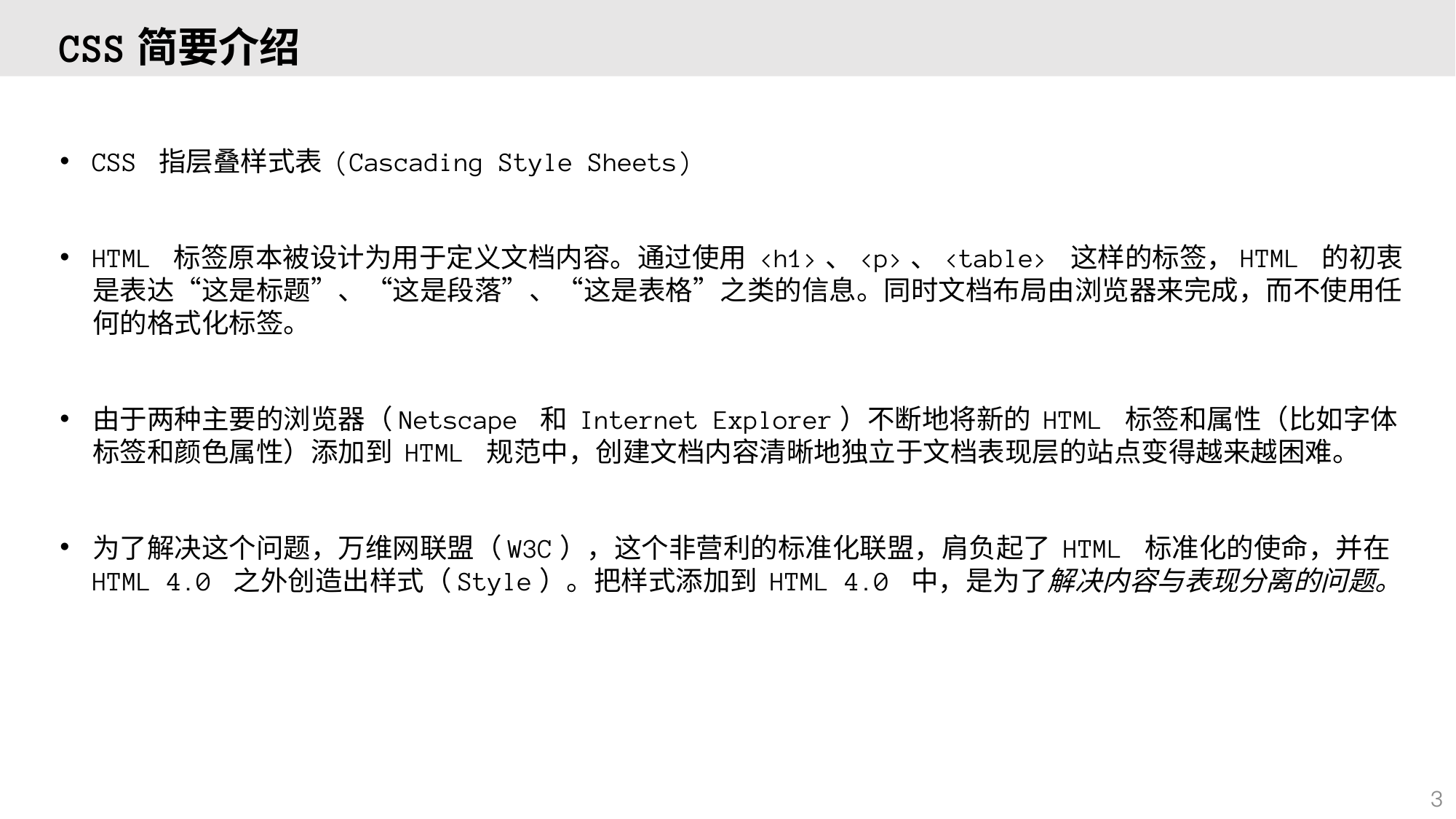

# CSS简要介绍

CSS 指层叠样式表 (Cascading Style Sheets)

HTML 标签原本被设计为用于定义文档内容。通过使用 <h1>、<p>、<table> 这样的标签，HTML 的初衷是表达“这是标题”、“这是段落”、“这是表格”之类的信息。同时文档布局由浏览器来完成，而不使用任何的格式化标签。

由于两种主要的浏览器（Netscape 和 Internet Explorer）不断地将新的 HTML 标签和属性（比如字体标签和颜色属性）添加到 HTML 规范中，创建文档内容清晰地独立于文档表现层的站点变得越来越困难。

为了解决这个问题，万维网联盟（W3C），这个非营利的标准化联盟，肩负起了 HTML 标准化的使命，并在 HTML 4.0 之外创造出样式（Style）。把样式添加到 HTML 4.0 中，是为了解决内容与表现分离的问题。

3